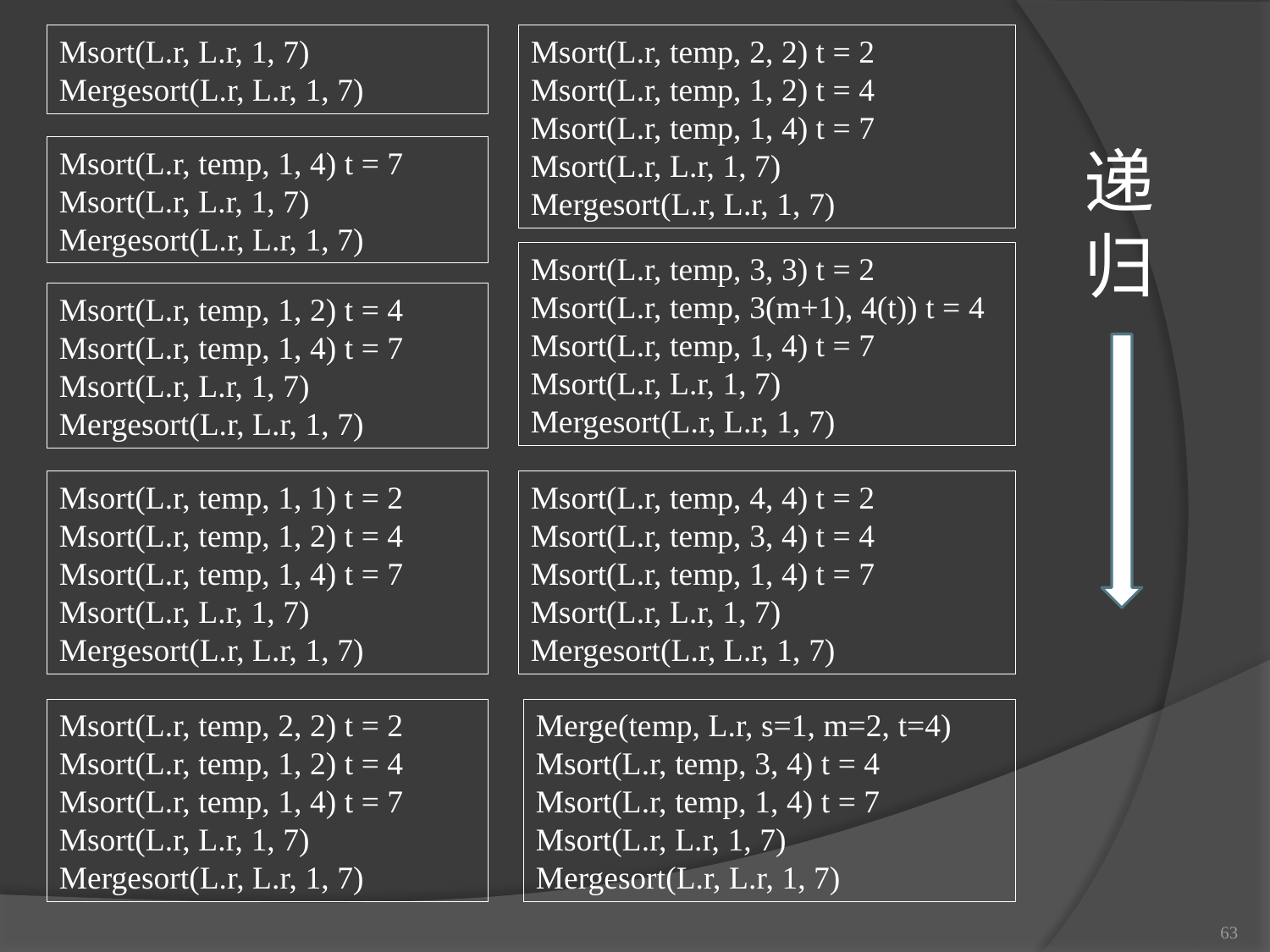

Msort(L.r, L.r, 1, 7)
Mergesort(L.r, L.r, 1, 7)
Msort(L.r, temp, 2, 2) t = 2
Msort(L.r, temp, 1, 2) t = 4
Msort(L.r, temp, 1, 4) t = 7
Msort(L.r, L.r, 1, 7)
Mergesort(L.r, L.r, 1, 7)
递归
Msort(L.r, temp, 1, 4) t = 7
Msort(L.r, L.r, 1, 7)
Mergesort(L.r, L.r, 1, 7)
Msort(L.r, temp, 3, 3) t = 2
Msort(L.r, temp, 3(m+1), 4(t)) t = 4
Msort(L.r, temp, 1, 4) t = 7
Msort(L.r, L.r, 1, 7)
Mergesort(L.r, L.r, 1, 7)
Msort(L.r, temp, 1, 2) t = 4
Msort(L.r, temp, 1, 4) t = 7
Msort(L.r, L.r, 1, 7)
Mergesort(L.r, L.r, 1, 7)

Msort(L.r, temp, 1, 1) t = 2
Msort(L.r, temp, 1, 2) t = 4
Msort(L.r, temp, 1, 4) t = 7
Msort(L.r, L.r, 1, 7)
Mergesort(L.r, L.r, 1, 7)
Msort(L.r, temp, 4, 4) t = 2
Msort(L.r, temp, 3, 4) t = 4
Msort(L.r, temp, 1, 4) t = 7
Msort(L.r, L.r, 1, 7)
Mergesort(L.r, L.r, 1, 7)
Msort(L.r, temp, 2, 2) t = 2
Msort(L.r, temp, 1, 2) t = 4
Msort(L.r, temp, 1, 4) t = 7
Msort(L.r, L.r, 1, 7)
Mergesort(L.r, L.r, 1, 7)
Merge(temp, L.r, s=1, m=2, t=4) Msort(L.r, temp, 3, 4) t = 4
Msort(L.r, temp, 1, 4) t = 7
Msort(L.r, L.r, 1, 7)
Mergesort(L.r, L.r, 1, 7)
63